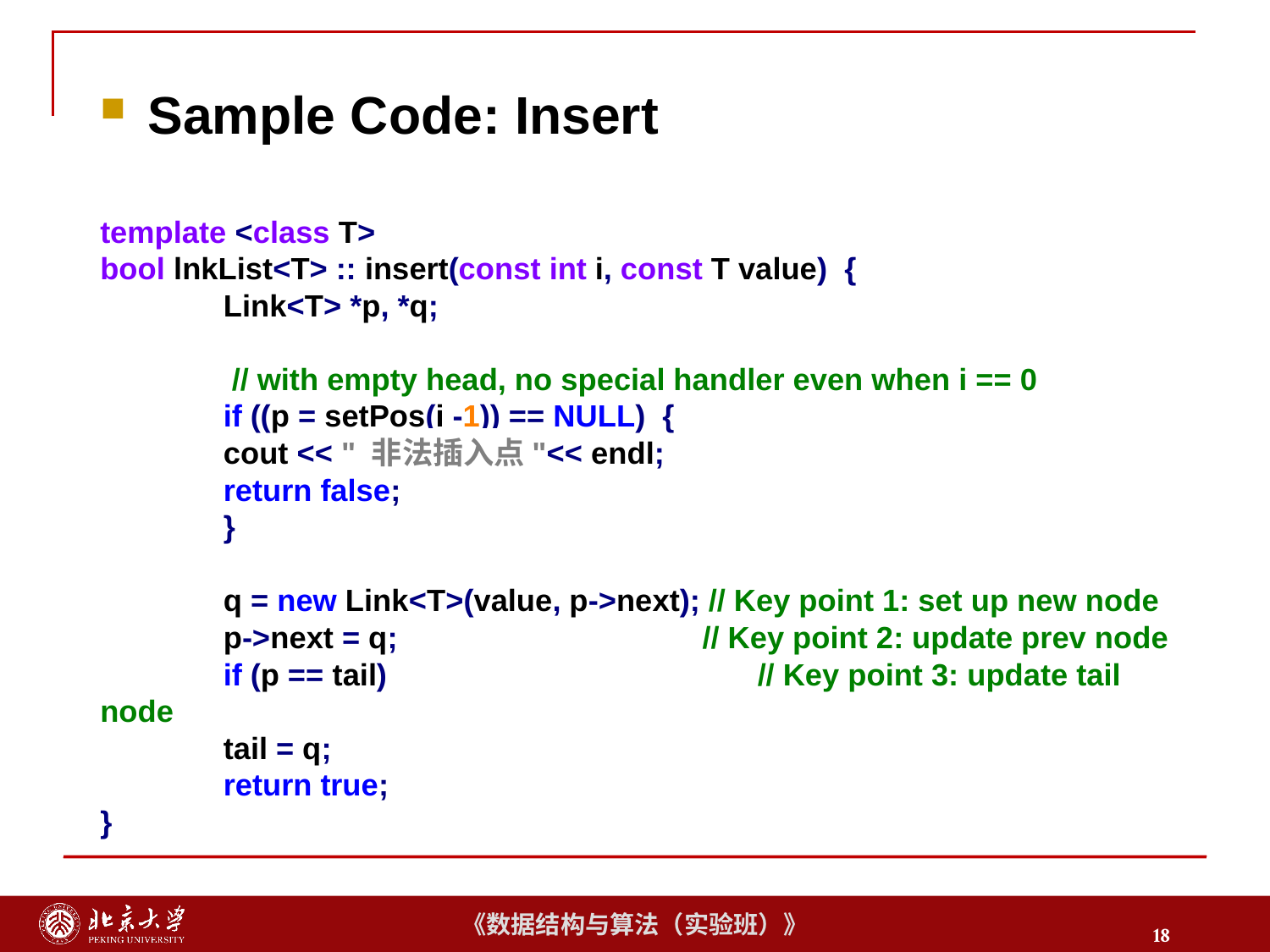

Sample Code: Insert
template <class T>
bool lnkList<T> :: insert(const int i, const T value)  {
	Link<T> *p, *q;

	 // with empty head, no special handler even when i == 0
	if ((p = setPos(i -1)) == NULL)  {
		cout << " 非法插入点"<< endl;
		return false;
	}

	q = new Link<T>(value, p->next); // Key point 1: set up new node
	p->next = q;                                    // Key point 2: update prev node
	if (p == tail)	                                  // Key point 3: update tail node
		tail = q;
	return true;
}
18